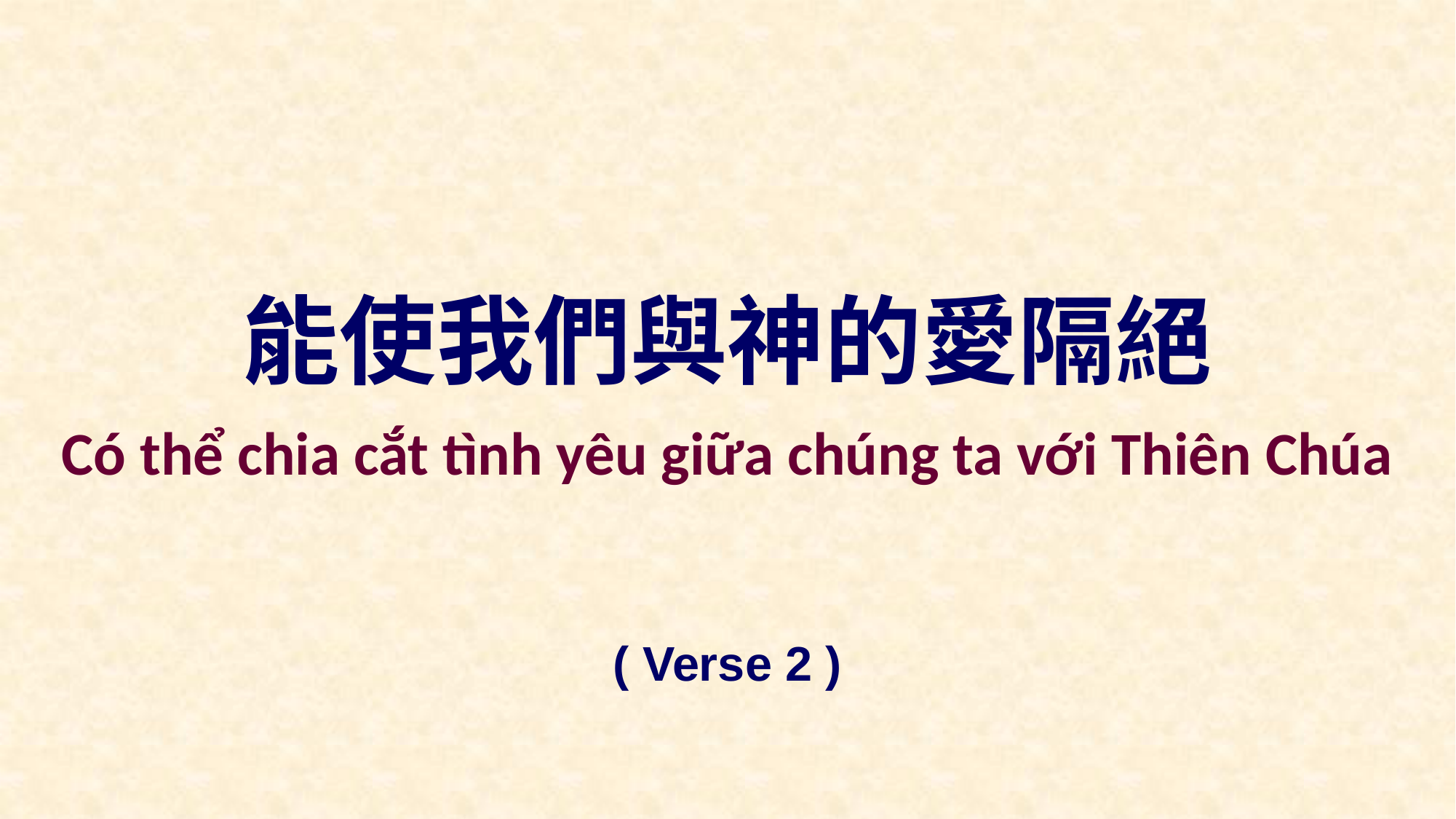

能使我們與神的愛隔絕
Có thể chia cắt tình yêu giữa chúng ta với Thiên Chúa
( Verse 2 )